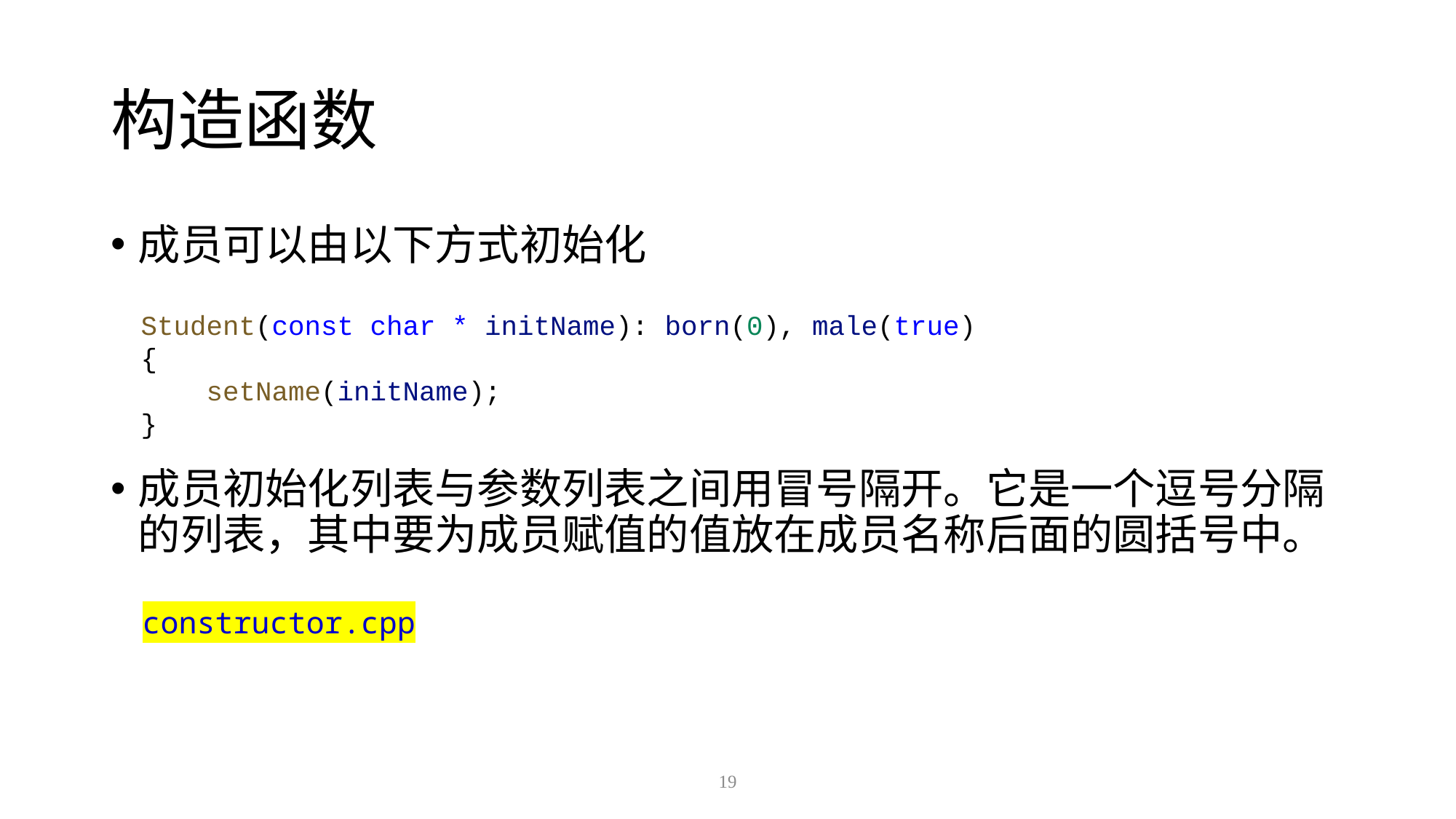

# 构造函数
成员可以由以下方式初始化

成员初始化列表与参数列表之间用冒号隔开。它是一个逗号分隔的列表，其中要为成员赋值的值放在成员名称后面的圆括号中。

Student(const char * initName): born(0), male(true)
{
    setName(initName);
}
constructor.cpp
19